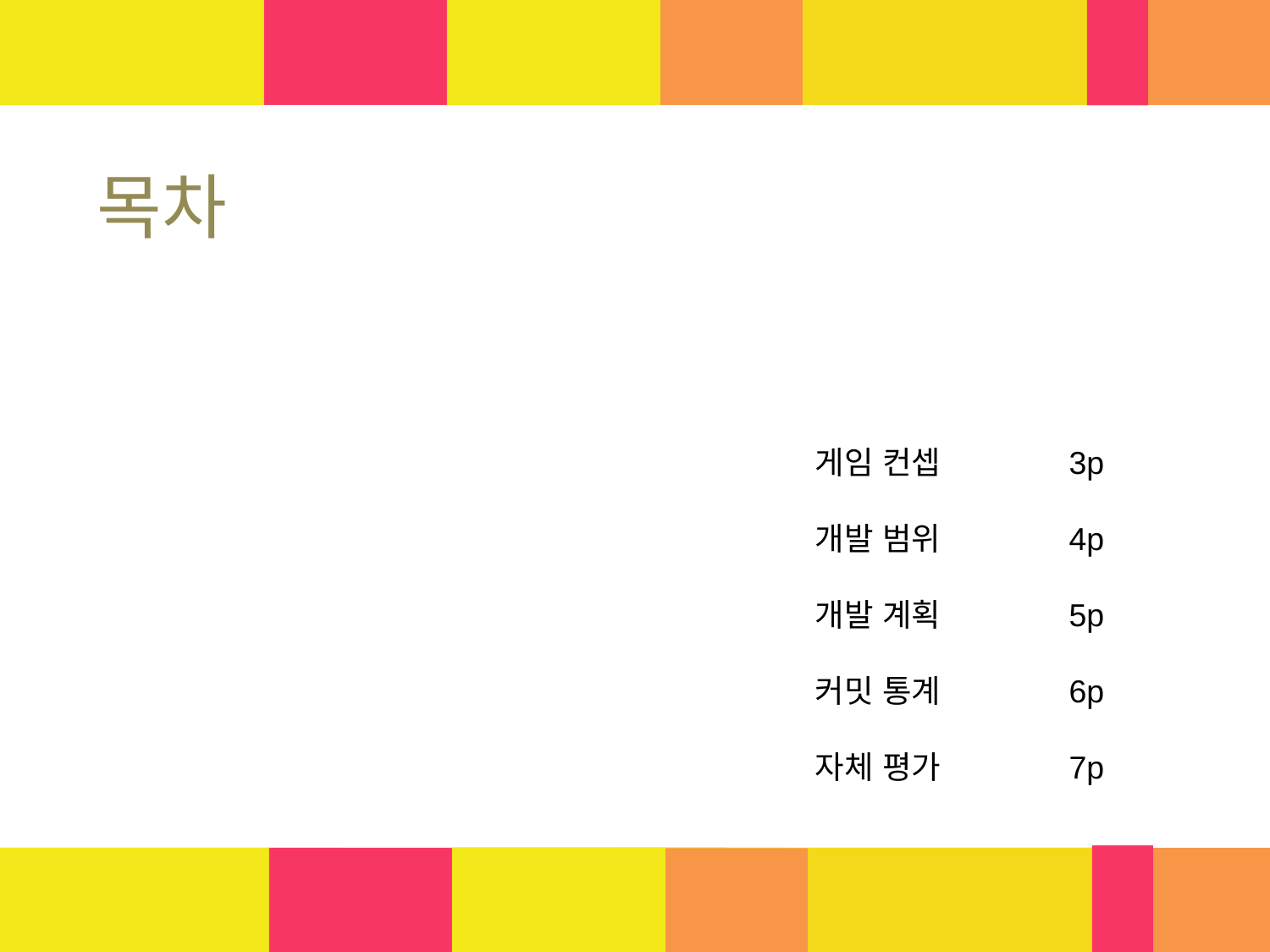

목차
게임 컨셉		3p

개발 범위		4p

개발 계획		5p

커밋 통계		6p

자체 평가		7p